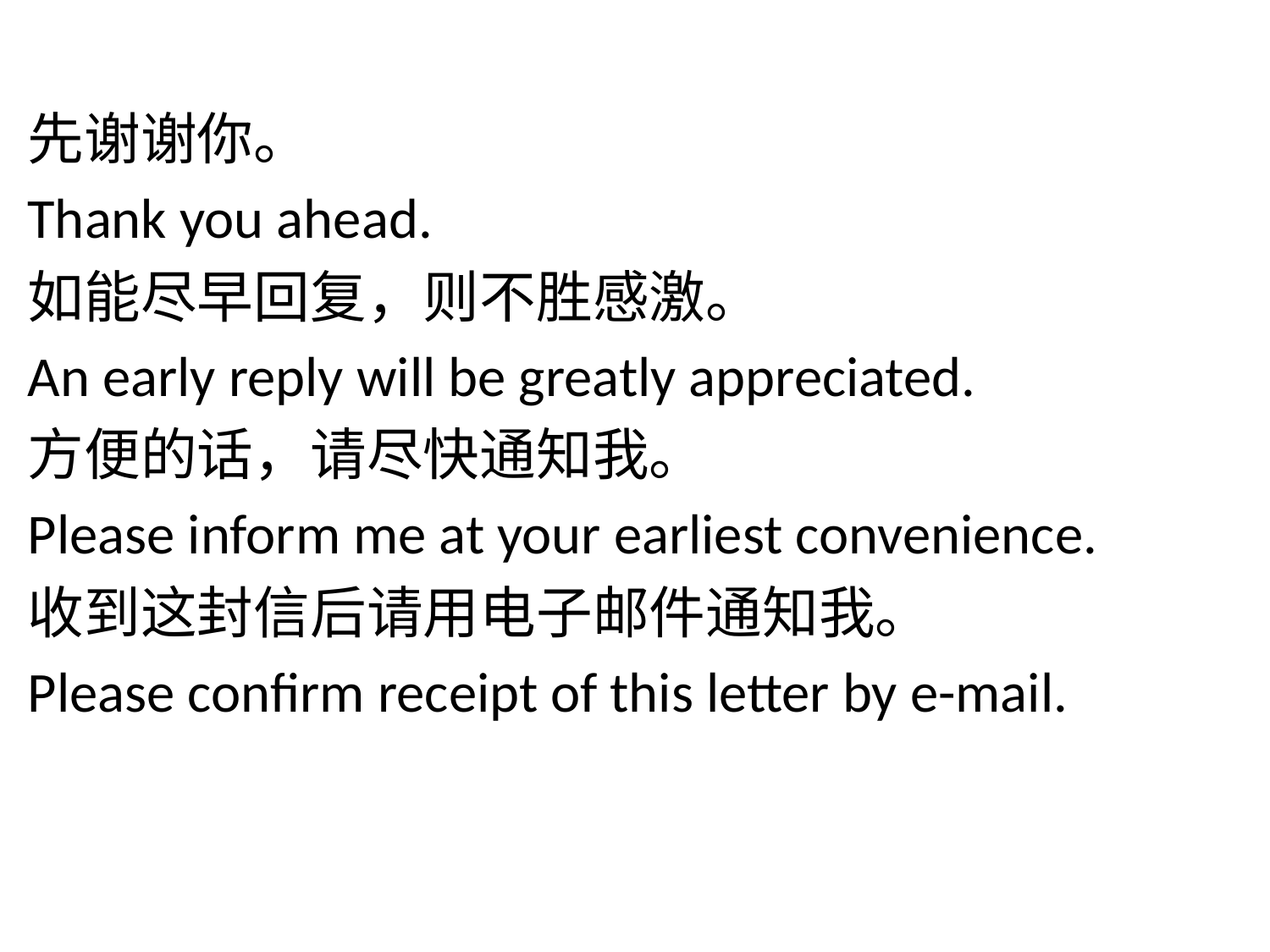

先谢谢你。
Thank you ahead.
如能尽早回复，则不胜感激。
An early reply will be greatly appreciated.
方便的话，请尽快通知我。
Please inform me at your earliest convenience.
收到这封信后请用电子邮件通知我。
Please confirm receipt of this letter by e-mail.